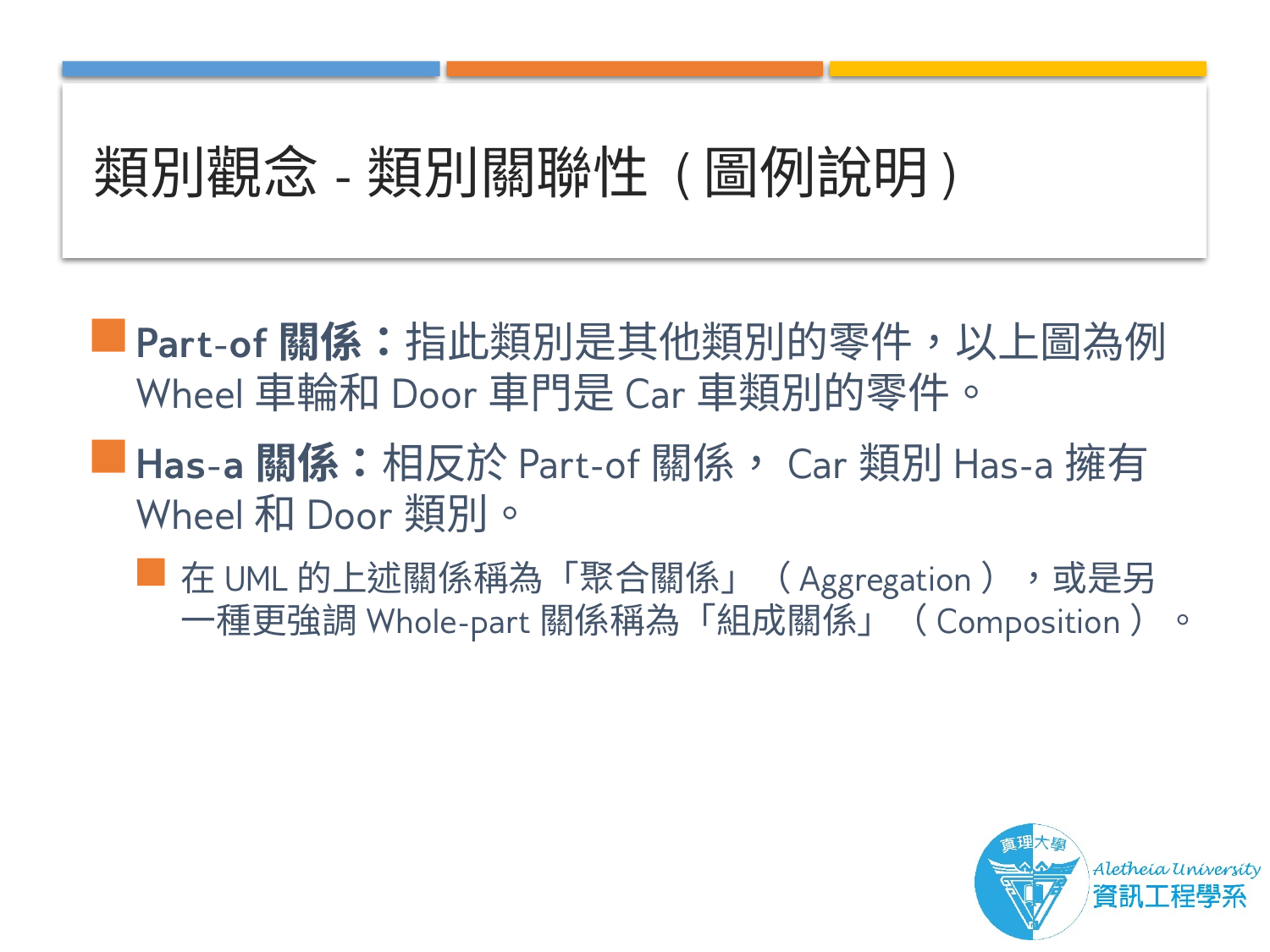

# 類別觀念-類別關聯性 (圖例說明)
Part-of關係：指此類別是其他類別的零件，以上圖為例Wheel車輪和Door車門是Car車類別的零件。
Has-a關係：相反於Part-of關係，Car類別Has-a擁有Wheel和Door類別。
在UML的上述關係稱為「聚合關係」（Aggregation），或是另一種更強調Whole-part關係稱為「組成關係」（Composition）。